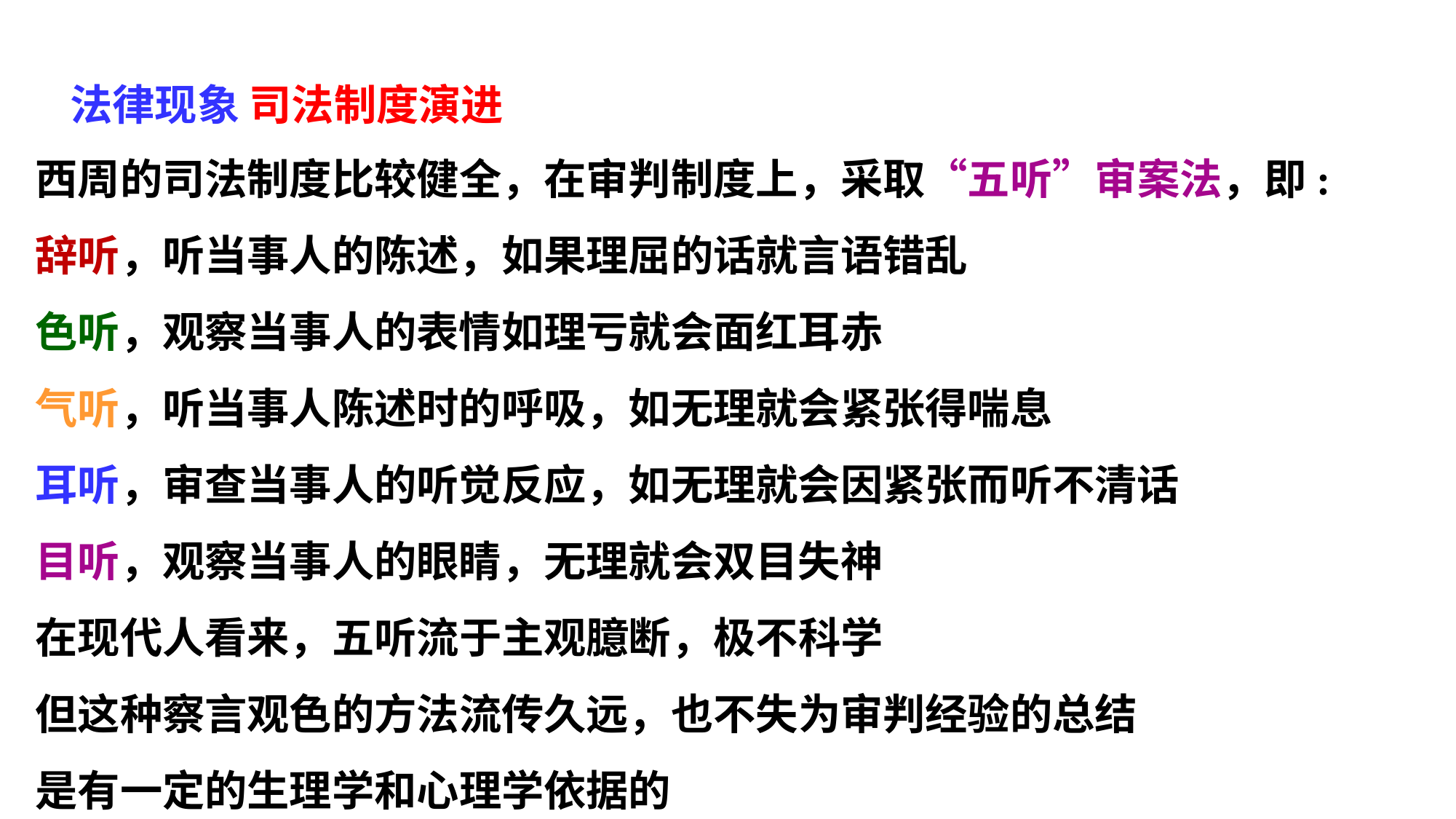

法律现象 司法制度演进
西周的司法制度比较健全，在审判制度上，采取“五听”审案法，即:
辞听，听当事人的陈述，如果理屈的话就言语错乱
色听，观察当事人的表情如理亏就会面红耳赤
气听，听当事人陈述时的呼吸，如无理就会紧张得喘息
耳听，审查当事人的听觉反应，如无理就会因紧张而听不清话
目听，观察当事人的眼睛，无理就会双目失神
在现代人看来，五听流于主观臆断，极不科学
但这种察言观色的方法流传久远，也不失为审判经验的总结
是有一定的生理学和心理学依据的